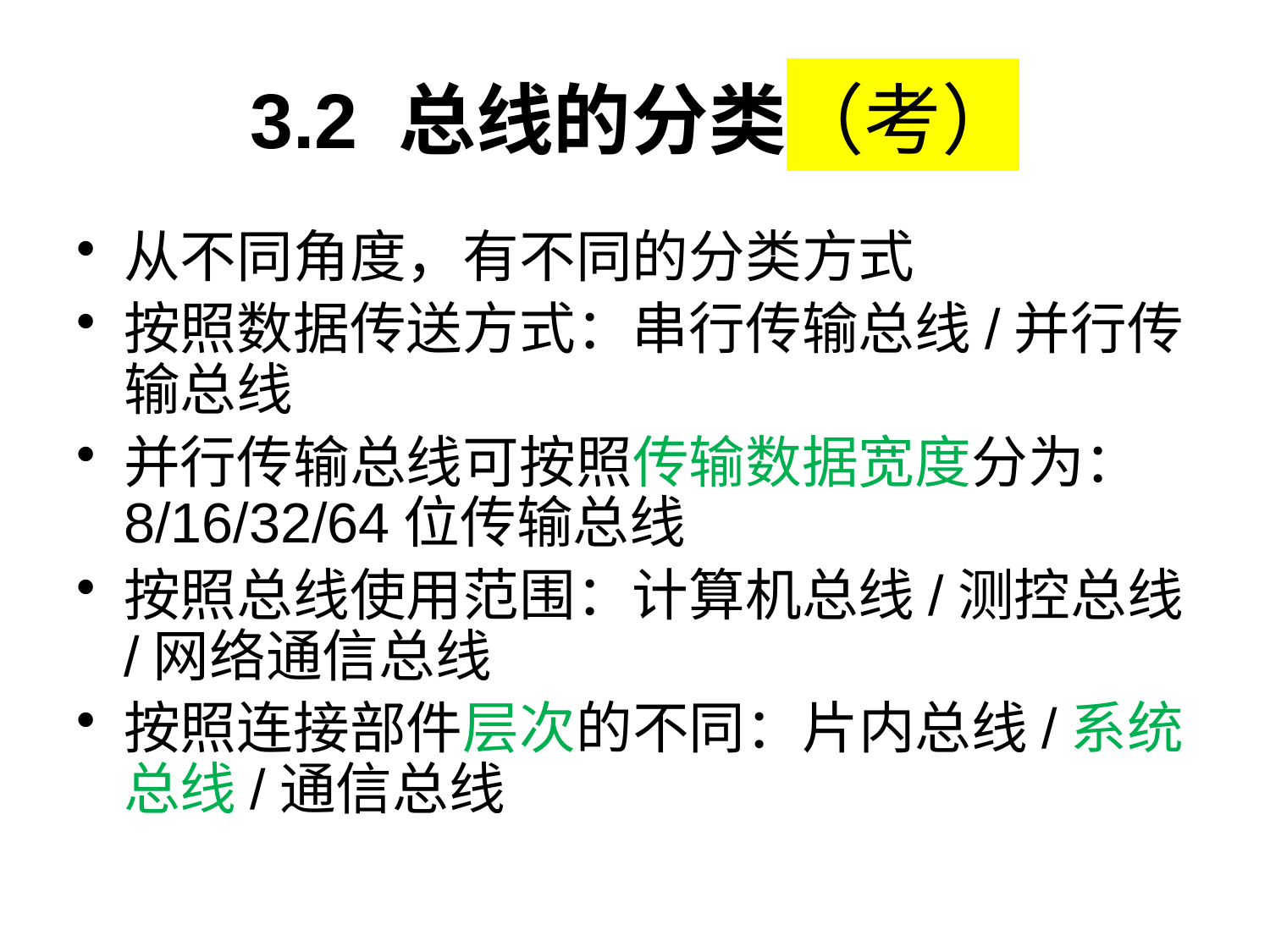

# 3.2 总线的分类（考）
从不同角度，有不同的分类方式
按照数据传送方式：串行传输总线/并行传输总线
并行传输总线可按照传输数据宽度分为：8/16/32/64位传输总线
按照总线使用范围：计算机总线/测控总线/网络通信总线
按照连接部件层次的不同：片内总线/系统总线/通信总线